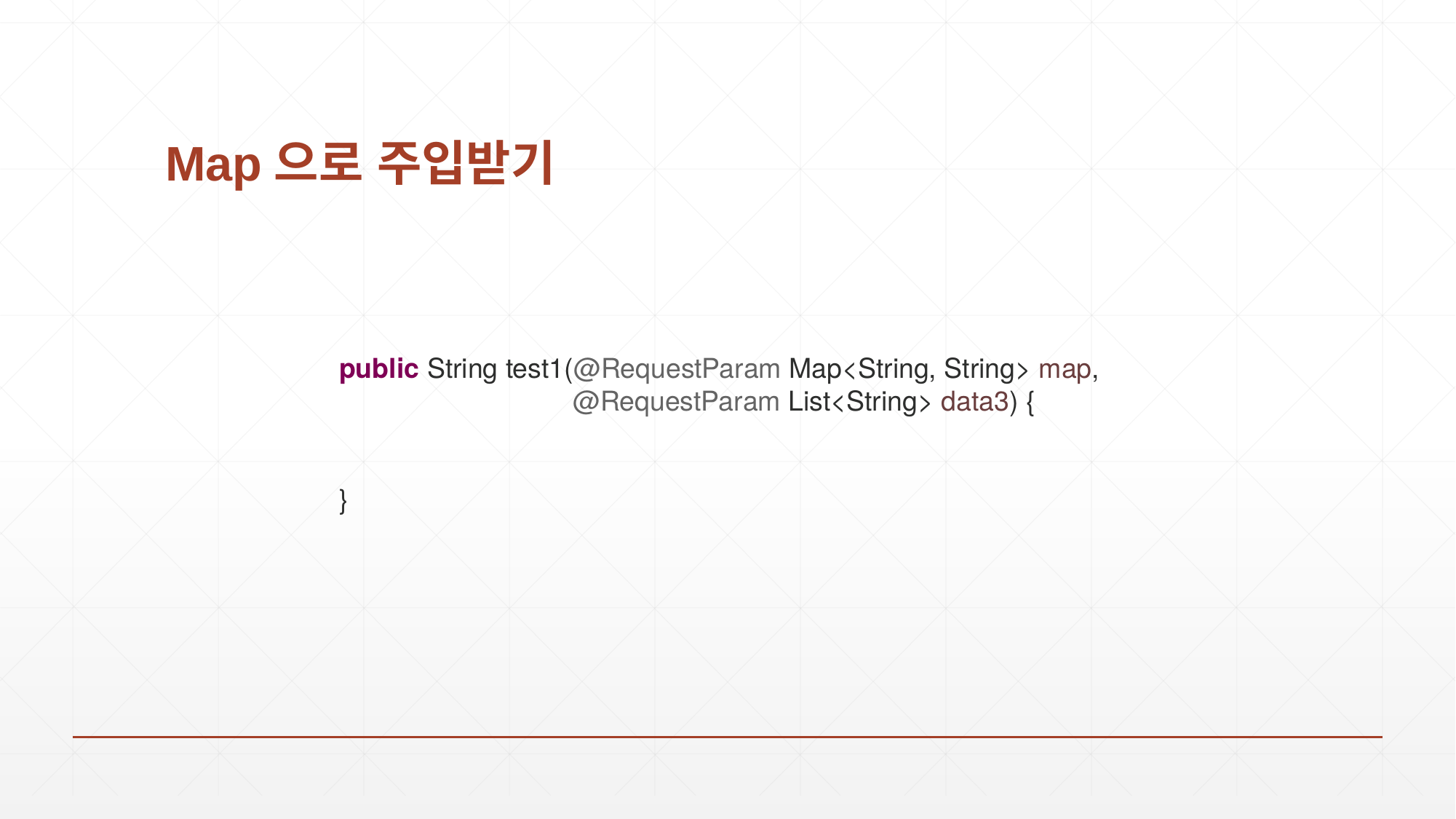

# Map으로 주입받기

public String test1(@RequestParam Map<String, String> map,
		  @RequestParam List<String> data3) {

}